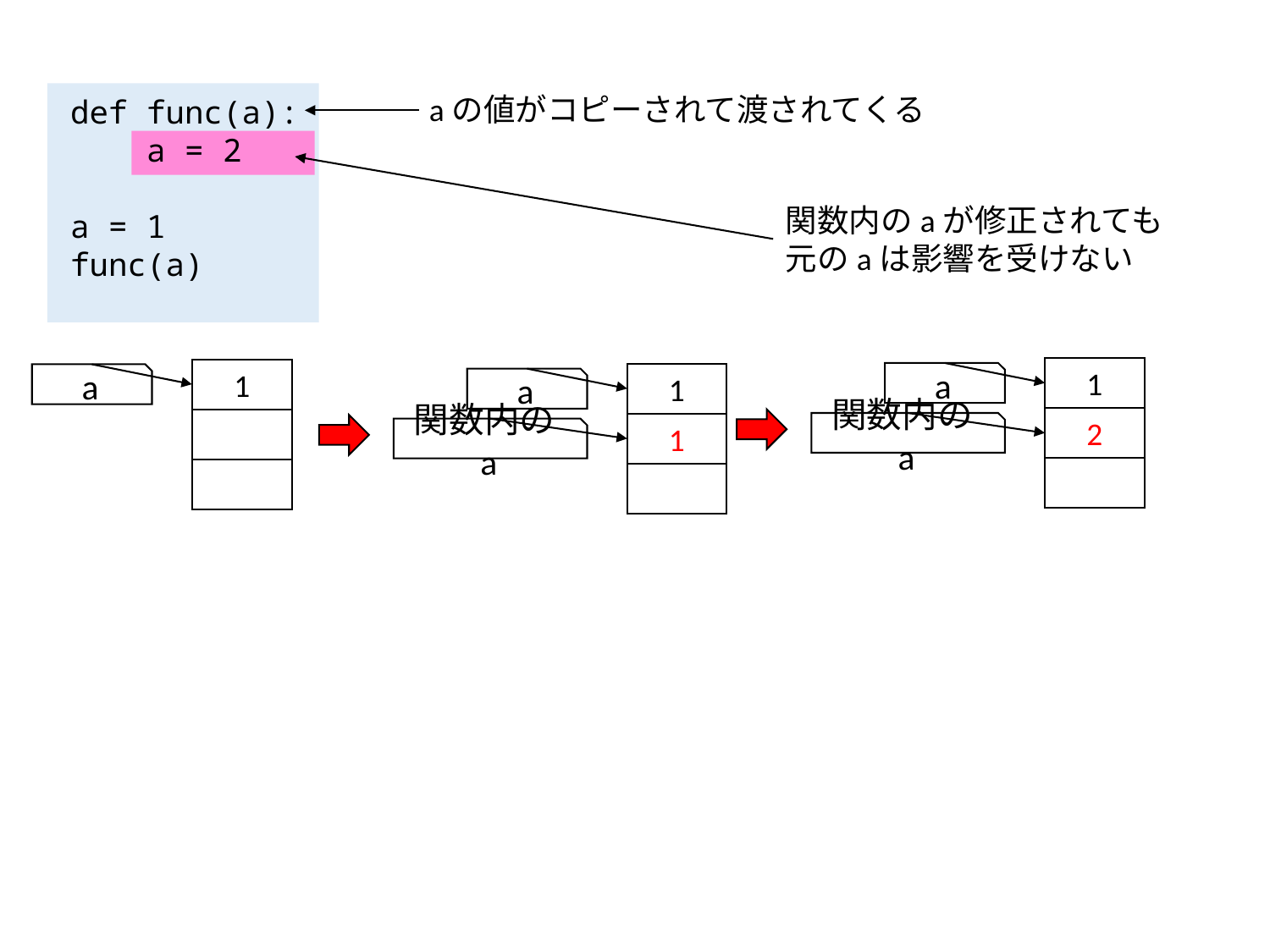

aの値がコピーされて渡されてくる
def func(a):
    a = 2
a = 1
func(a)

関数内のaが修正されても
元のaは影響を受けない
1
1
a
1
a
a
2

関数内のa
1

関数内のa